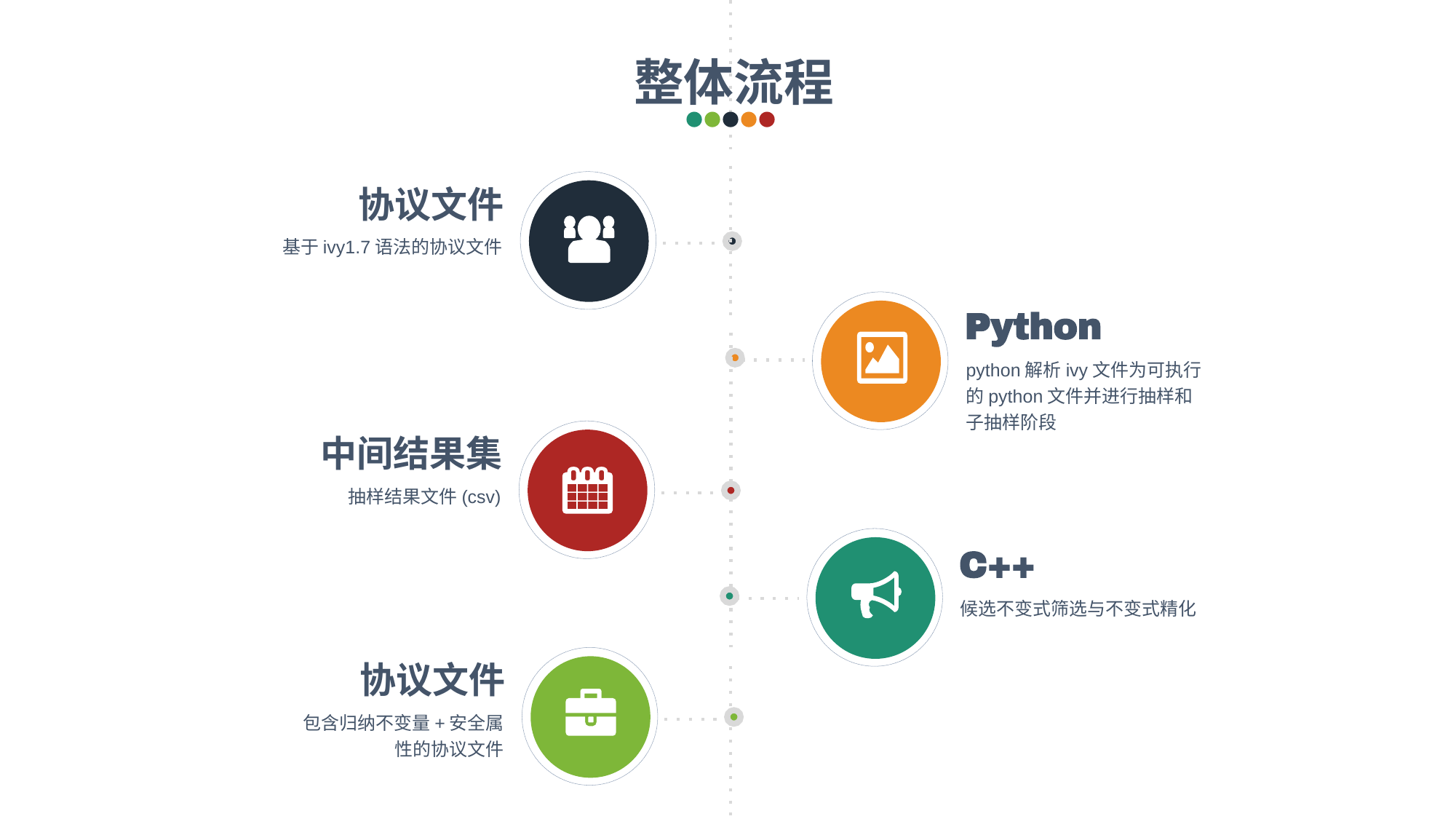

整体流程

协议文件

基于ivy1.7语法的协议文件

Python

python解析ivy文件为可执行的python文件并进行抽样和子抽样阶段

中间结果集

抽样结果文件(csv)

C++

候选不变式筛选与不变式精化

协议文件

包含归纳不变量+安全属性的协议文件